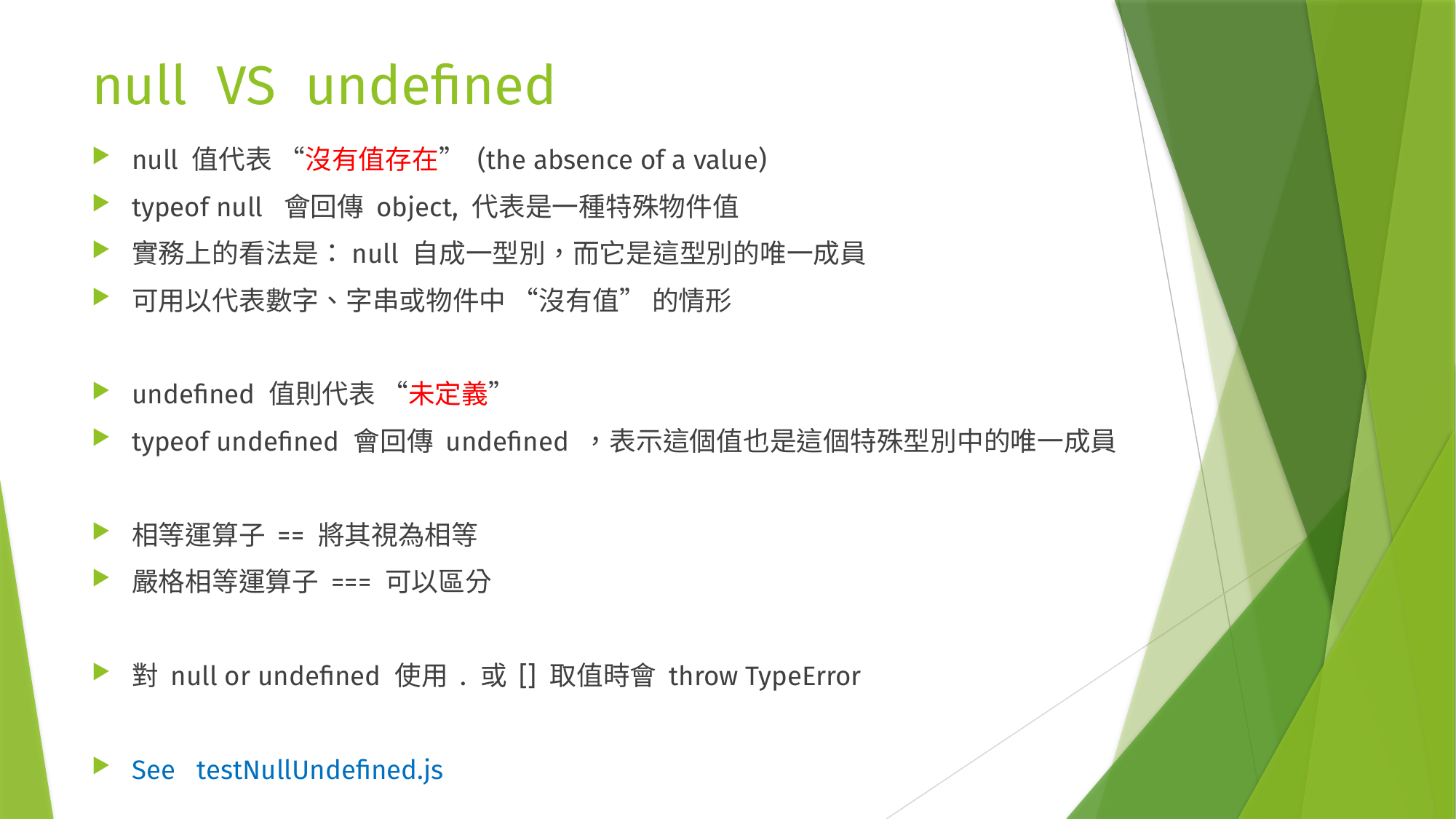

# null  VS  undefined
null 值代表 “沒有值存在” (the absence of a value)
typeof null  會回傳 object, 代表是一種特殊物件值
實務上的看法是：null 自成一型別，而它是這型別的唯一成員
可用以代表數字、字串或物件中 “沒有值” 的情形

undefined 值則代表 “未定義”
typeof undefined 會回傳 undefined ，表示這個值也是這個特殊型別中的唯一成員

相等運算子 == 將其視為相等
嚴格相等運算子 === 可以區分

對 null or undefined 使用 . 或 [] 取值時會 throw TypeError

See   testNullUndefined.js